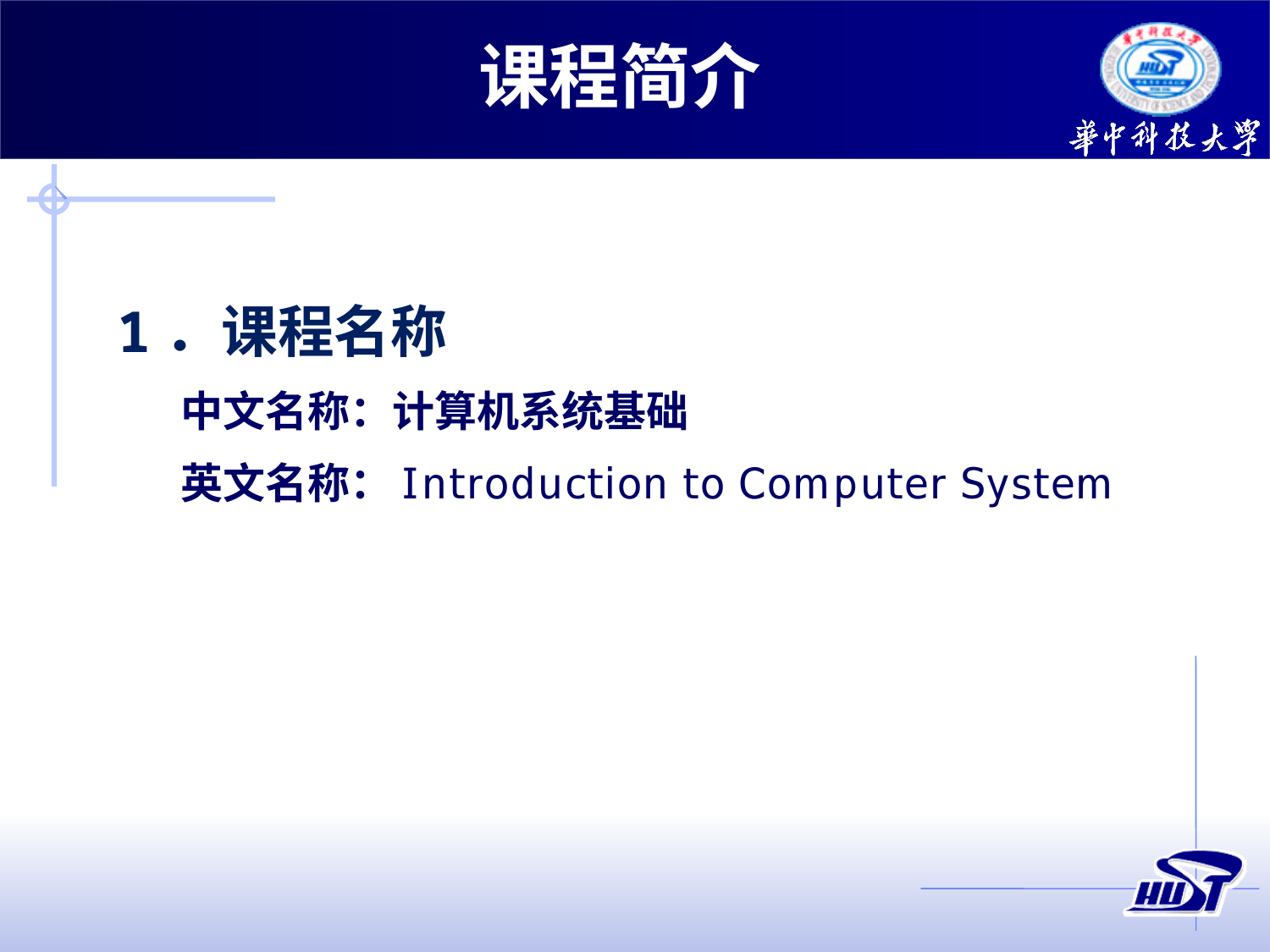

课程简介
1．课程名称
中文名称：计算机系统基础
英文名称：Introduction to Computer System